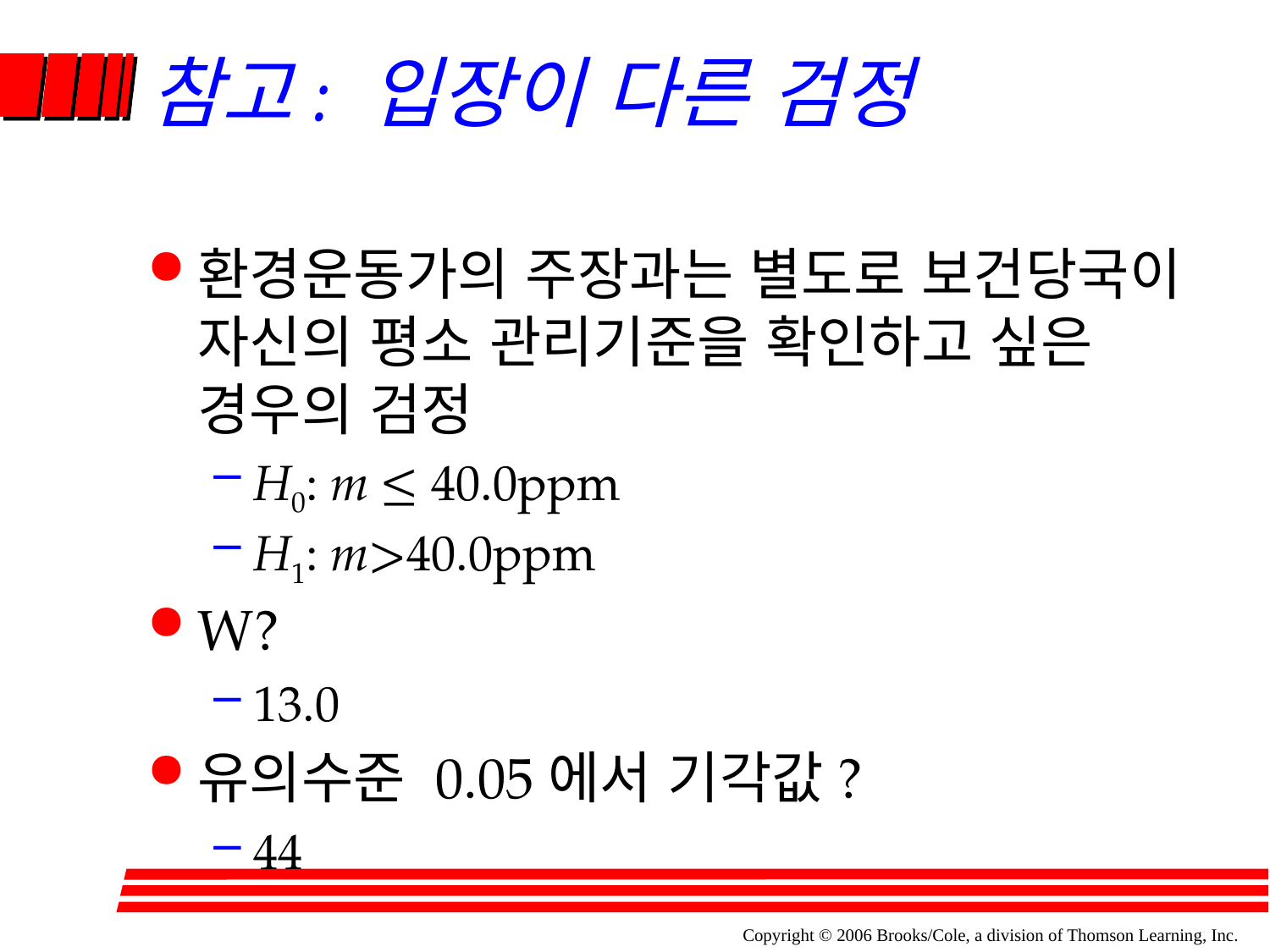

# 참고: 입장이 다른 검정
환경운동가의 주장과는 별도로 보건당국이 자신의 평소 관리기준을 확인하고 싶은 경우의 검정
H0: m ≤ 40.0ppm
H1: m>40.0ppm
W?
13.0
유의수준 0.05에서 기각값?
44